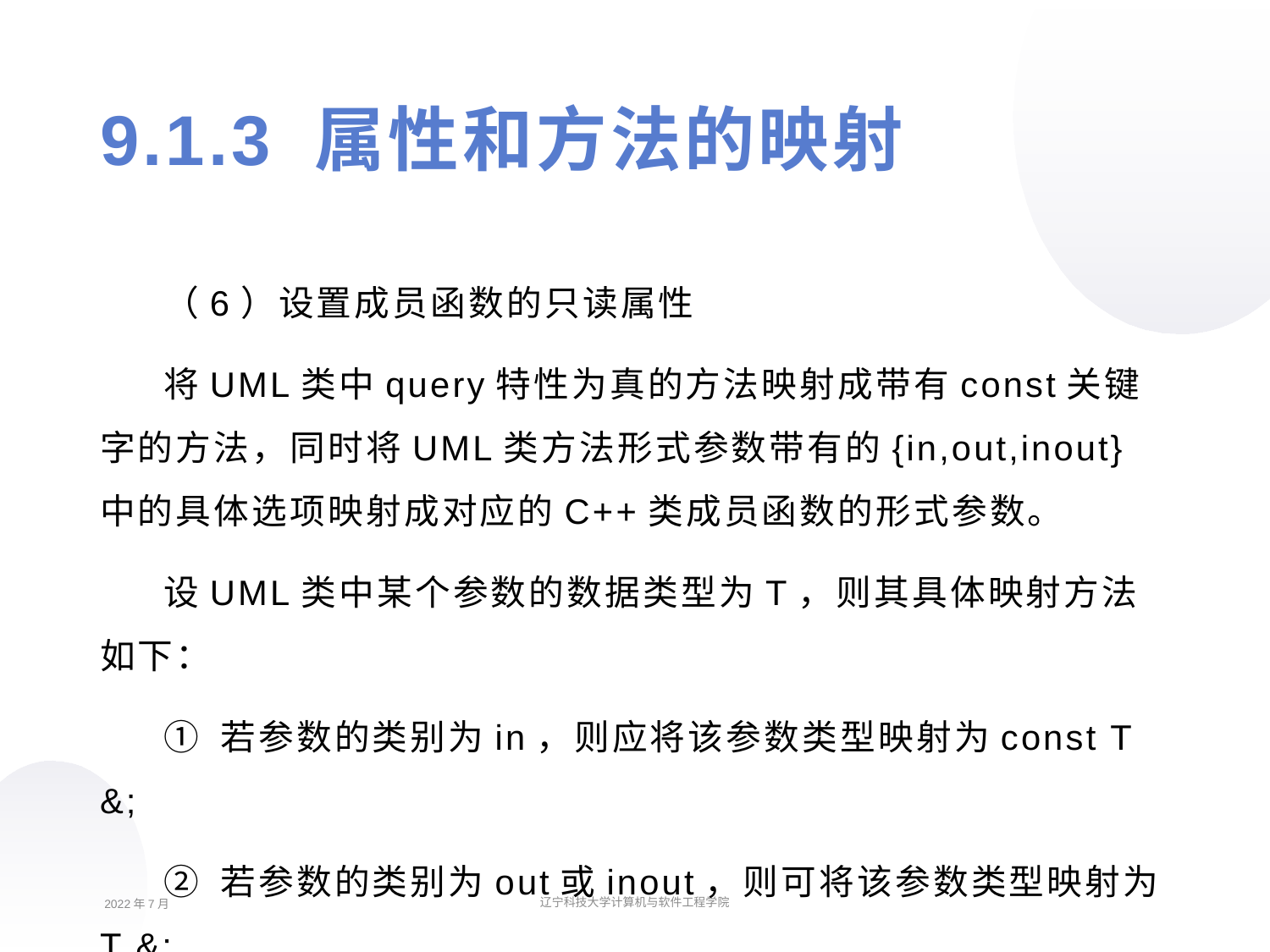

9.1.3 属性和方法的映射
（6）设置成员函数的只读属性
将UML类中query特性为真的方法映射成带有const关键字的方法，同时将UML类方法形式参数带有的{in,out,inout}中的具体选项映射成对应的C++类成员函数的形式参数。
设UML类中某个参数的数据类型为T，则其具体映射方法如下：
① 若参数的类别为in，则应将该参数类型映射为const T &;
② 若参数的类别为out或inout，则可将该参数类型映射为T &;

2022年7月
辽宁科技大学计算机与软件工程学院
25